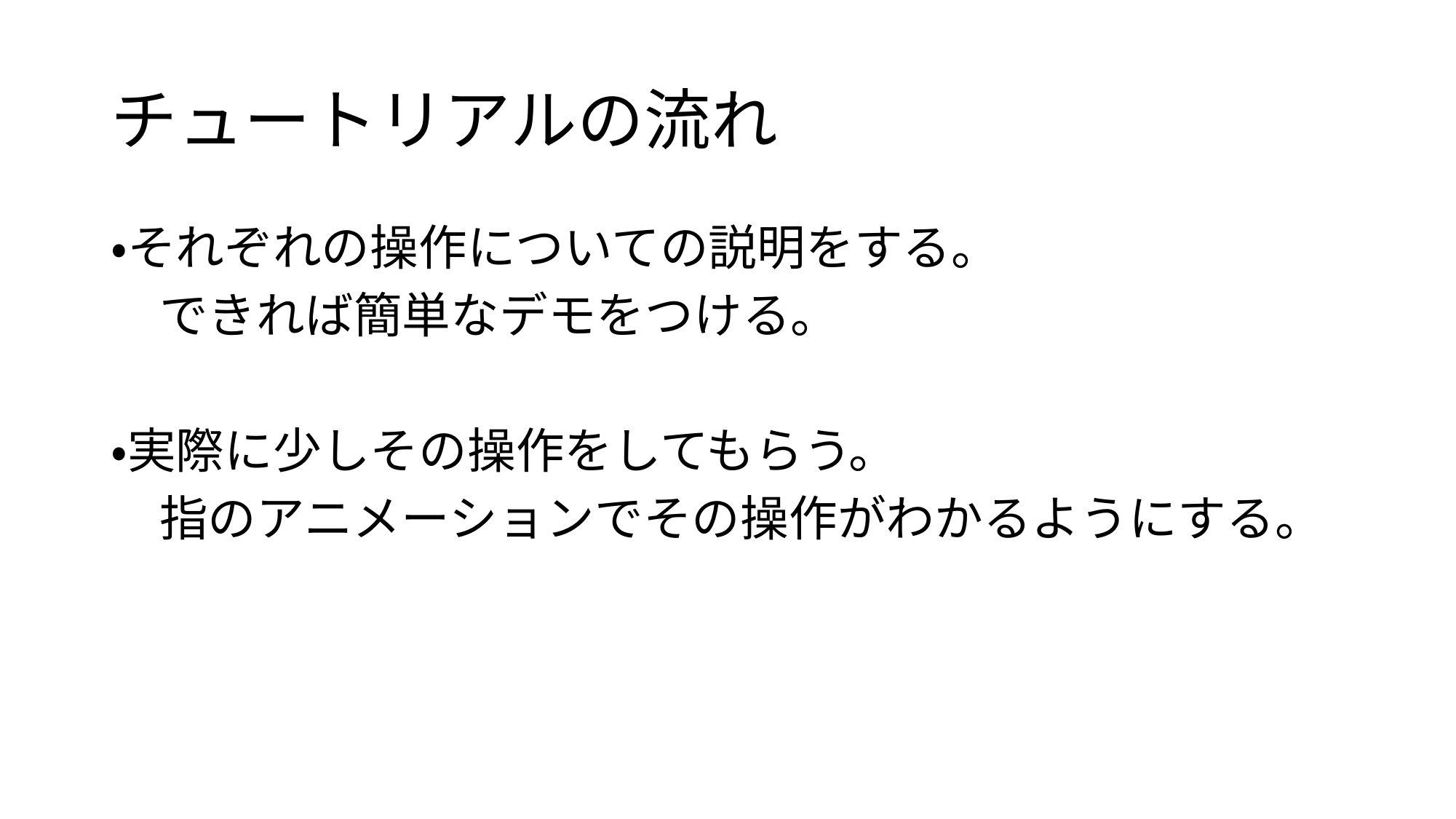

# チュートリアルの流れ
・それぞれの操作についての説明をする。
　できれば簡単なデモをつける。

・実際に少しその操作をしてもらう。
　指のアニメーションでその操作がわかるようにする。